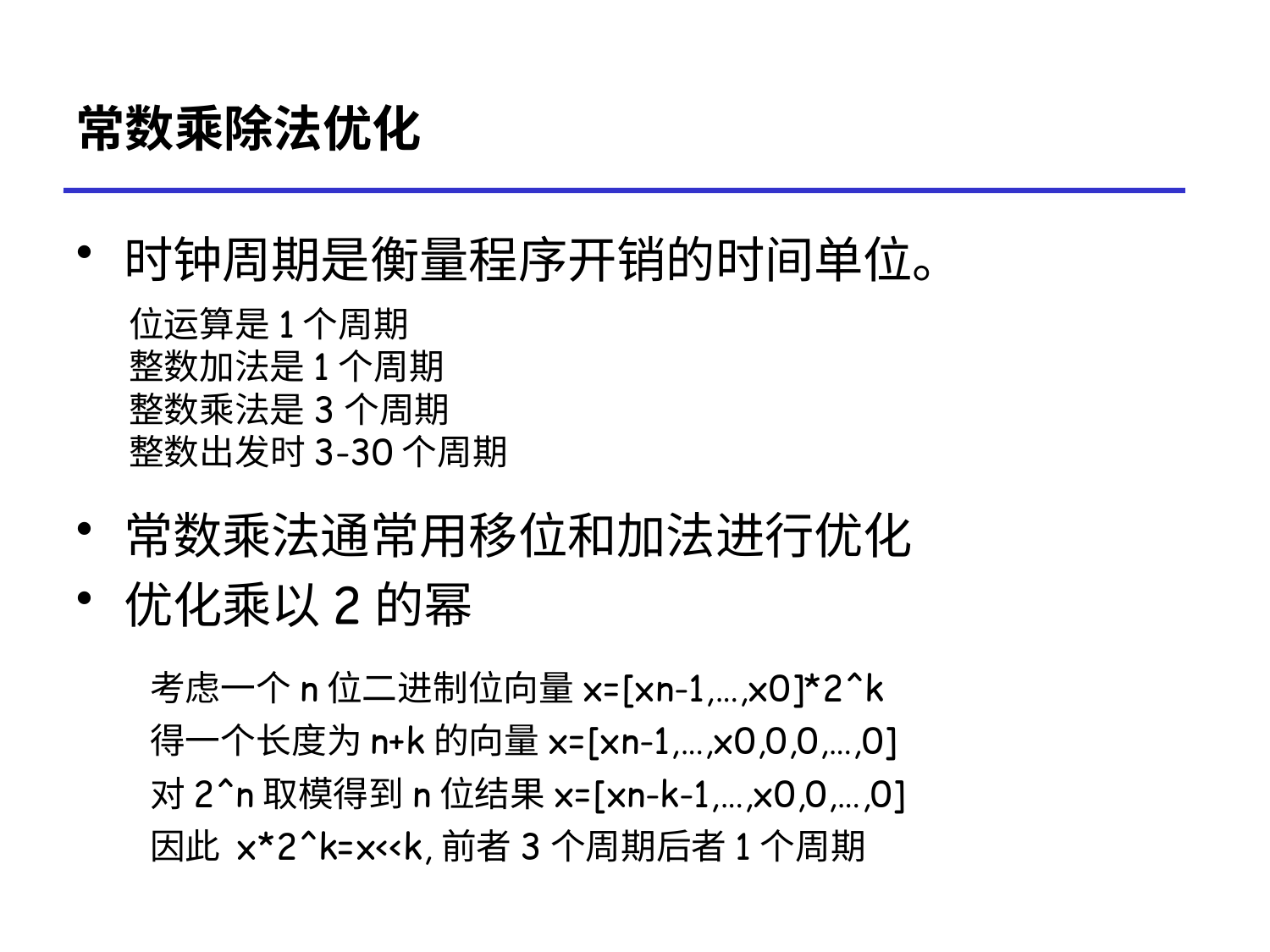

# 常数乘除法优化
时钟周期是衡量程序开销的时间单位。

常数乘法通常用移位和加法进行优化
优化乘以2的幂

位运算是1个周期
整数加法是1个周期
整数乘法是3个周期
整数出发时3-30个周期
考虑一个n位二进制位向量x=[xn-1,…,x0]*2^k
得一个长度为n+k的向量x=[xn-1,…,x0,0,0,…,0]
对2^n取模得到n位结果x=[xn-k-1,…,x0,0,…,0]
因此 x*2^k=x<<k,前者3个周期后者1个周期